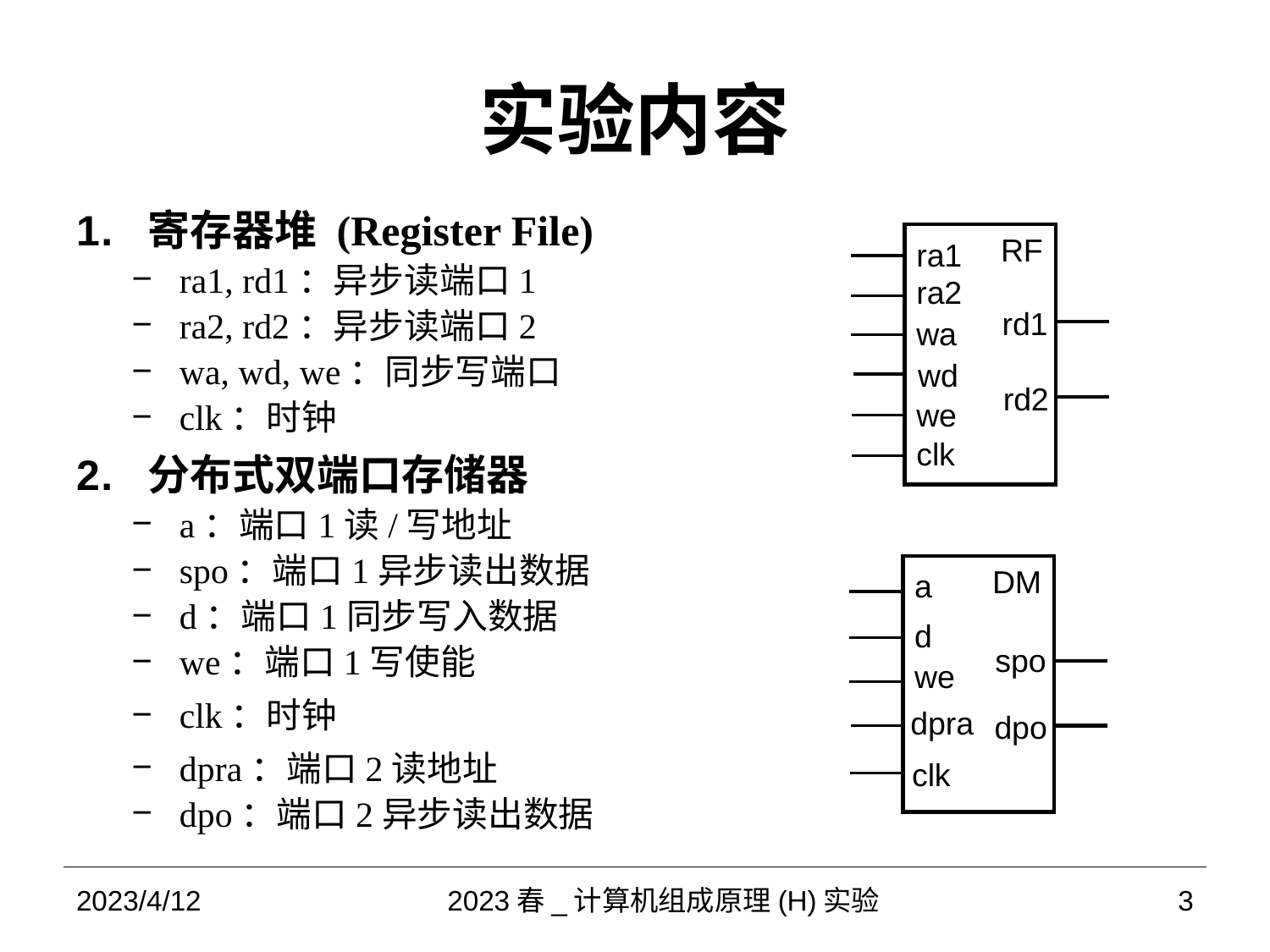

# 实验内容
寄存器堆 (Register File)
ra1, rd1：异步读端口1
ra2, rd2：异步读端口2
wa, wd, we：同步写端口
clk：时钟
分布式双端口存储器
a：端口1读/写地址
spo：端口1异步读出数据
d：端口1同步写入数据
we：端口1写使能
clk：时钟
dpra：端口2读地址
dpo：端口2异步读出数据

RF
ra1
ra2
wa
wd
we
clk
rd1
rd2
DM
a
d
we
dpra
clk
spo
dpo
2023/4/12
2023春_计算机组成原理(H)实验
3